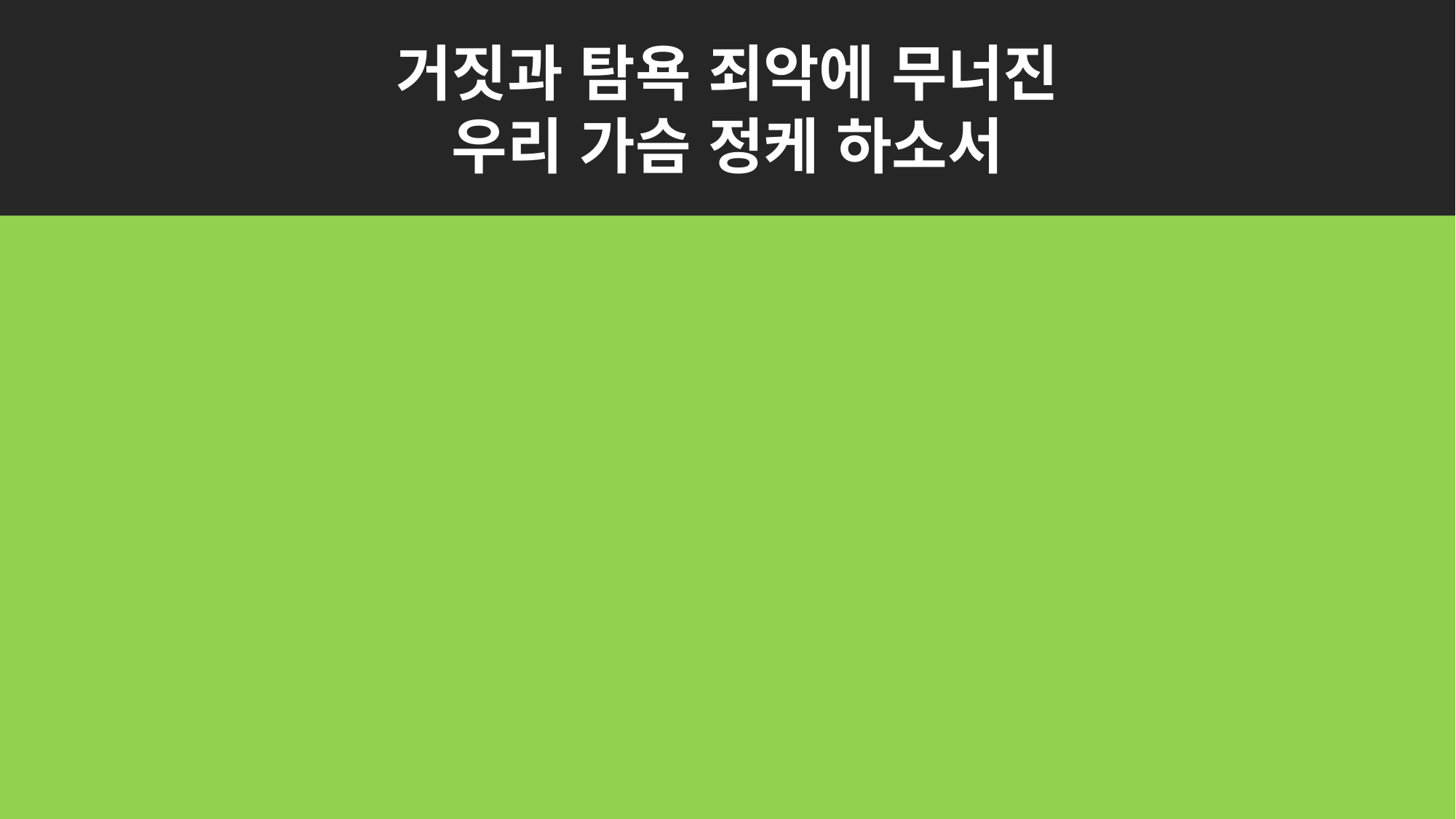

거짓과 탐욕 죄악에 무너진
우리 가슴 정케 하소서